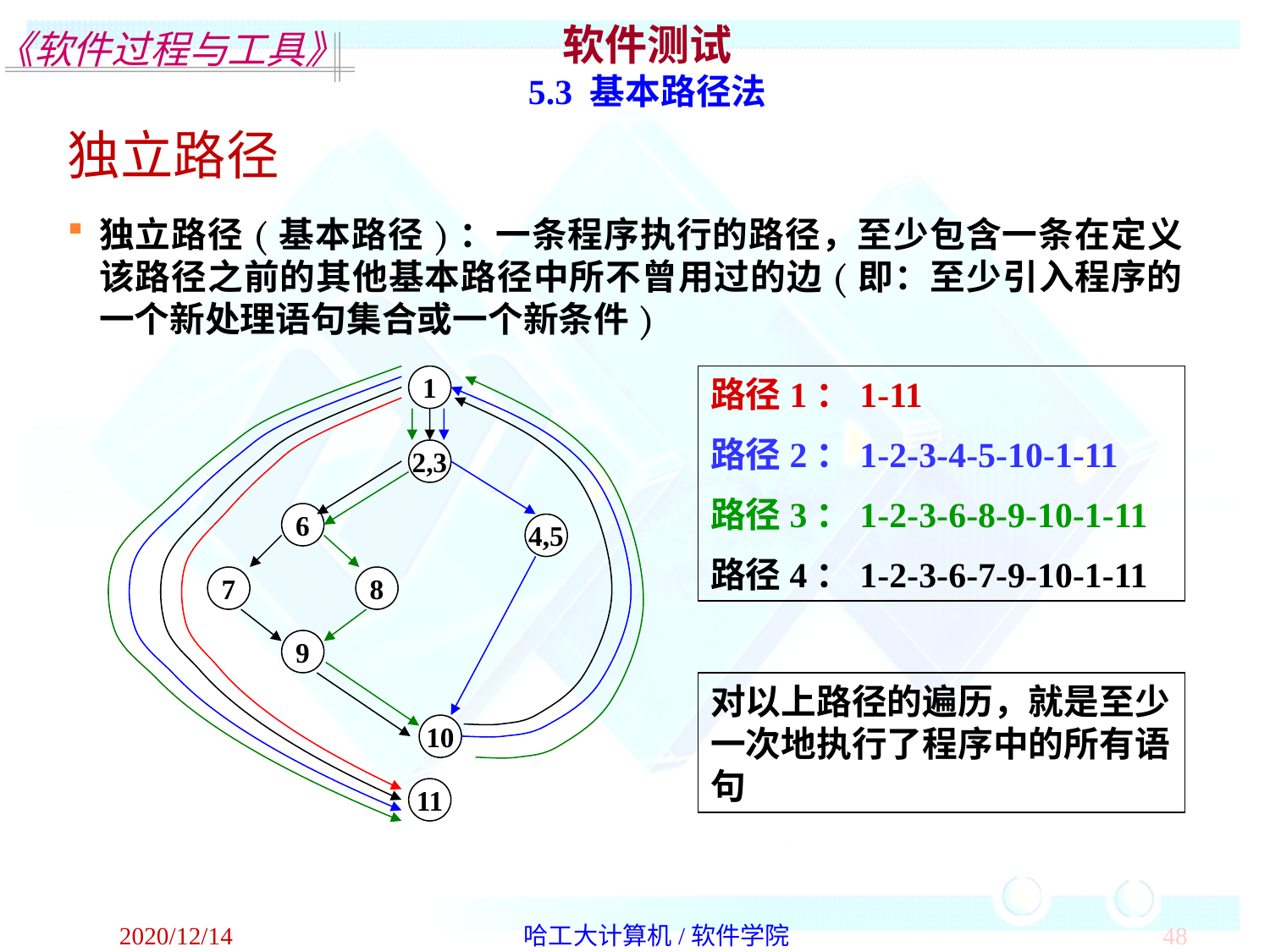

软件测试
5.3 基本路径法
独立路径
独立路径(基本路径)：一条程序执行的路径，至少包含一条在定义该路径之前的其他基本路径中所不曾用过的边(即：至少引入程序的一个新处理语句集合或一个新条件)

1
路径1：1-11
路径2：1-2-3-4-5-10-1-11
路径3：1-2-3-6-8-9-10-1-11
路径4：1-2-3-6-7-9-10-1-11

2,3

6
4,5

7
8

9

对以上路径的遍历，就是至少一次地执行了程序中的所有语句
10
11